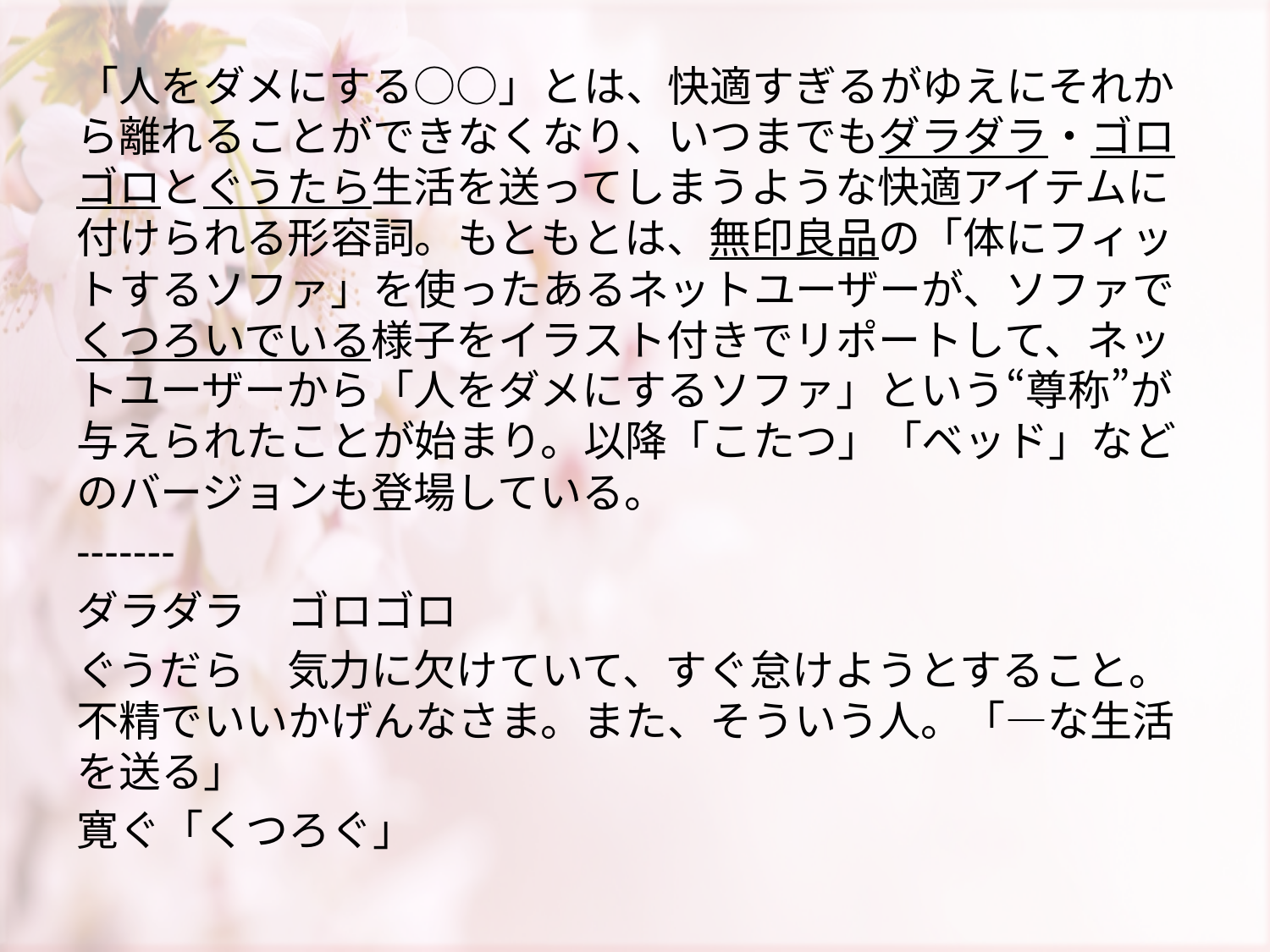

「人をダメにする○○」とは、快適すぎるがゆえにそれから離れることができなくなり、いつまでもダラダラ・ゴロゴロとぐうたら生活を送ってしまうような快適アイテムに付けられる形容詞。もともとは、無印良品の「体にフィットするソファ」を使ったあるネットユーザーが、ソファでくつろいでいる様子をイラスト付きでリポートして、ネットユーザーから「人をダメにするソファ」という“尊称”が与えられたことが始まり。以降「こたつ」「ベッド」などのバージョンも登場している。
-------
ダラダラ　ゴロゴロ
ぐうだら　気力に欠けていて、すぐ怠けようとすること。不精でいいかげんなさま。また、そういう人。「―な生活を送る」
寛ぐ「くつろぐ」